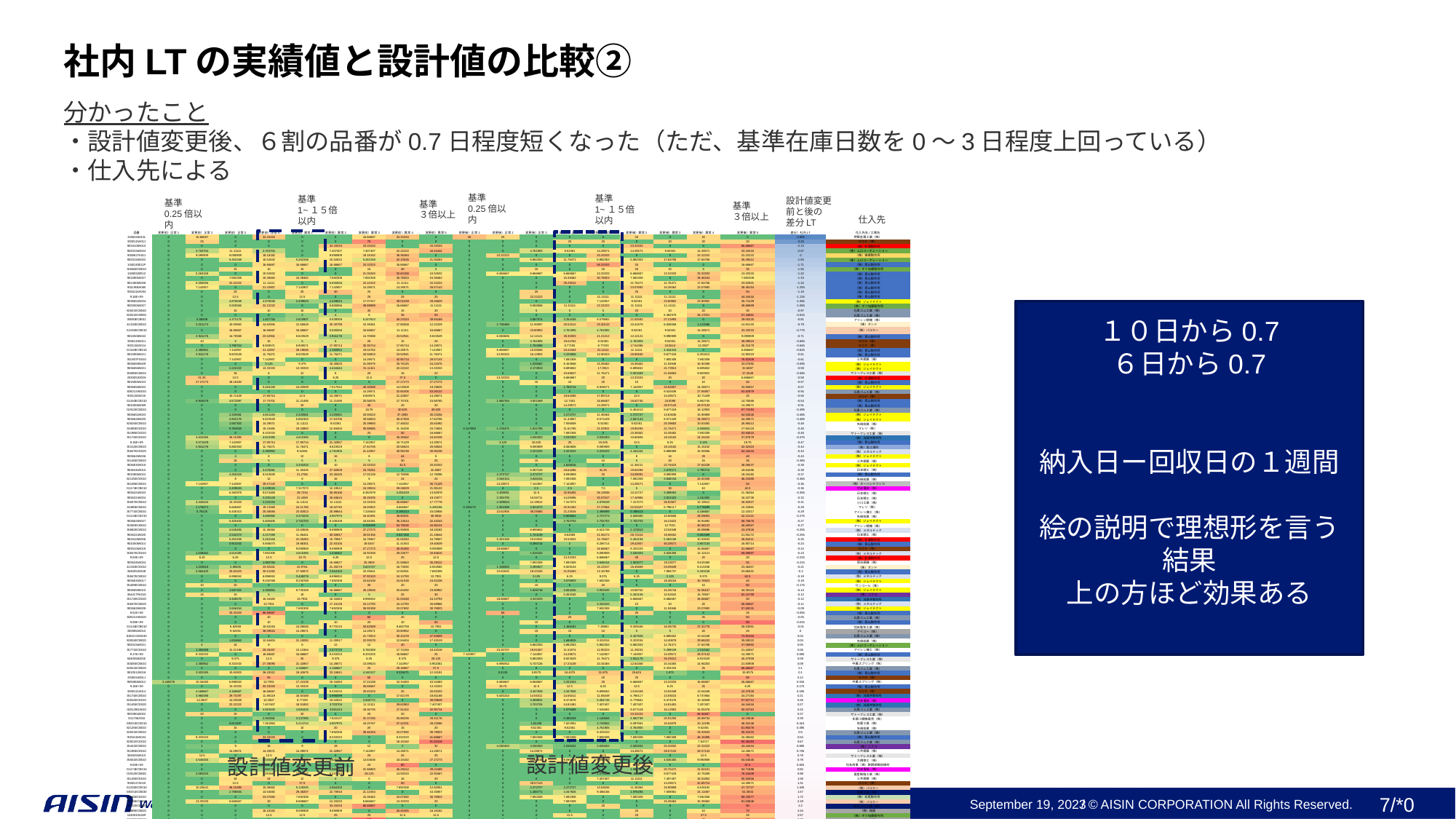

社内LTの実績値と設計値の比較➁

分かったこと
・設計値変更後、６割の品番が0.7日程度短くなった（ただ、基準在庫日数を0～3日程度上回っている）
・仕入先による
基準
0.25倍以内
基準
1~１５倍以内
基準
1~１５倍以内
設計値変更
前と後の
差分LT
基準
0.25倍以内
基準
３倍以上
基準
３倍以上
仕入先
| 品番 | 変更前）正常1 | 変更前）正常2 | 変更前）正常3 | 変更前）正常4 | 変更前）異常1 | 変更前）異常2 | 変更前）異常3 | 変更前）異常4 | 変更前）異常5 | 変更後）正常1 | 変更後）正常2 | 変更後）正常3 | 変更後）正常4 | 変更後）異常1 | 変更後）異常2 | 変更後）異常3 | 変更後）異常4 | 変更後）異常5 | 差分）社内LT | 仕入先名/工場名 |
| --- | --- | --- | --- | --- | --- | --- | --- | --- | --- | --- | --- | --- | --- | --- | --- | --- | --- | --- | --- | --- |
| 2030045013L | 0 | 16.66667 | 0 | 33.33333 | 0 | 0 | 16.66667 | 33.33333 | 0 | 40 | 20 | 0 | 0 | 0 | 20 | 0 | 20 | 0 | -3.805 | 伊藤金属工業（株） |
| 9030115A011 | 0 | 25 | 0 | 0 | 0 | 0 | 75 | 0 | 0 | 0 | 0 | 0 | 20 | 20 | 0 | 20 | 20 | 20 | -3.25 | ＮＯＫ（株） |
| 9034108A010 | 0 | 0 | 0 | 0 | 0 | 33.33333 | 33.33333 | 0 | 33.33333 | 0 | 0 | 0 | 0 | 0 | 33.33333 | 0 | 0 | 66.66667 | -2.13 | （株）杉浦製作所 |
| 9020156A002 | 0 | 3.703704 | 11.11111 | 3.703704 | 0 | 7.407407 | 7.407407 | 22.22222 | 44.44444 | 0 | 0 | 4.761905 | 9.52381 | 14.28571 | 14.28571 | 9.52381 | 14.28571 | 33.33333 | -2.07 | （株）ムロコーポレーション |
| 9050827A011 | 0 | 9.090909 | 9.090909 | 18.18182 | 0 | 9.090909 | 18.18182 | 36.36364 | 0 | 0 | 22.22222 | 0 | 0 | 33.33333 | 0 | 0 | 22.22222 | 22.22222 | -2 | （株）東郷製作所 |
| 9020150A002 | 0 | 0 | 5.263158 | 10.52632 | 5.263158 | 10.52632 | 5.263158 | 42.10526 | 21.05263 | 0 | 0 | 5.882353 | 11.76471 | 5.882353 | 5.882353 | 17.64706 | 17.64706 | 35.29412 | -1.83 | （株）ムロコーポレーション |
| 1040183011P | 0 | 0 | 0 | 16.66667 | 16.66667 | 16.66667 | 33.33333 | 16.66667 | 0 | 0 | 0 | 0 | 0 | 58.33333 | 25 | 0 | 0 | 16.66667 | -1.71 | （株）青山製作所 |
| 35556ECB010 | 0 | 0 | 15 | 10 | 15 | 0 | 15 | 40 | 5 | 0 | 0 | 15 | 0 | 15 | 20 | 10 | 5 | 35 | -1.55 | （株）ギフ加藤製作所 |
| 1040052001Z | 0 | 5.263158 | 0 | 10.52632 | 0 | 0 | 21.05263 | 52.63158 | 10.52632 | 0 | 6.666667 | 6.666667 | 6.666667 | 13.33333 | 6.666667 | 13.33333 | 33.33333 | 13.33333 | -1.42 | （株）青山製作所 |
| 9015905A007 | 0 | 0 | 7.692308 | 15.38462 | 15.38462 | 7.692308 | 7.692308 | 30.76923 | 15.38462 | 0 | 0 | 0 | 15.38462 | 30.76923 | 7.692308 | 0 | 38.46154 | 7.692308 | -1.33 | （株）青山製作所 |
| 9014908A008 | 0 | 5.555556 | 22.22222 | 11.11111 | 0 | 5.555556 | 22.22222 | 11.11111 | 22.22222 | 0 | 0 | 0 | 35.29412 | 0 | 11.76471 | 11.76471 | 17.64706 | 23.52941 | -1.32 | （株）青山製作所 |
| 9011906A065 | 0 | 7.142857 | 0 | 21.42857 | 7.142857 | 7.142857 | 14.28571 | 14.28571 | 28.57143 | 0 | 0 | 0 | 0 | 0 | 23.07692 | 15.38462 | 23.07692 | 38.46154 | -1.255 | （株）青山製作所 |
| 9034114A004 | 0 | 0 | 20 | 0 | 20 | 40 | 20 | 0 | 0 | 0 | 0 | 25 | 0 | 0 | 25 | 0 | 0 | 50 | -1.18 | （株）青山製作所 |
| 9.16E+09 | 0 | 0 | 12.5 | 0 | 12.5 | 0 | 25 | 25 | 25 | 0 | 0 | 22.22222 | 0 | 11.11111 | 11.11111 | 11.11111 | 0 | 44.44444 | -1.135 | （株）青山製作所 |
| 9036652A004 | 0 | 0 | 4.878049 | 4.878049 | 2.439024 | 2.439024 | 17.07317 | 39.02439 | 29.26829 | 0 | 0 | 0 | 0 | 7.142857 | 9.52381 | 23.80952 | 23.80952 | 35.71429 | -1.065 | （株）ジェイテクト |
| 9025006A007 | 0 | 0 | 5.555556 | 22.22222 | 0 | 5.555556 | 38.88889 | 16.66667 | 11.11111 | 0 | 0 | 5.555556 | 11.11111 | 22.22222 | 11.11111 | 11.11111 | 0 | 38.88889 | -1.065 | （株）ギフ加藤製作所 |
| 82821ECB040 | 0 | 0 | 15 | 10 | 10 | 0 | 30 | 15 | 20 | 0 | 0 | 5 | 5 | 5 | 25 | 10 | 20 | 30 | -0.97 | 石黒ゴム工業（株） |
| 82821ECB050 | 0 | 0 | 0 | 0 | 2 | 4 | 8 | 36 | 50 | 0 | 0 | 0 | 0 | 0 | 0 | 6.382979 | 36.17021 | 57.44681 | -0.815 | 石黒ゴム工業（株） |
| 35580ECB011 | 0 | 0.58309 | 4.373178 | 1.457726 | 2.623907 | 5.539359 | 5.247813 | 40.23324 | 39.94169 | 0 | 0 | 0.887574 | 3.254438 | 8.579882 | 21.00592 | 27.21893 | 0 | 39.05325 | -0.81 | アイシン精機（株） |
| 41310ECB010 | 0 | 2.021174 | 10.00962 | 14.62945 | 12.60828 | 20.30799 | 10.39461 | 17.80558 | 12.22329 | 0 | 1.736466 | 11.95097 | 20.53115 | 33.40143 | 10.41879 | 6.026558 | 1.123596 | 14.81103 | -0.79 | （株）オンド |
| G1250ECB010 | 0 | 0 | 16.66667 | 16.66667 | 16.66667 | 5.555556 | 16.66667 | 11.11111 | 16.66667 | 0 | 0 | 23.80952 | 4.761905 | 4.761905 | 9.52381 | 9.52381 | 14.28571 | 33.33333 | -0.775 | （株）バルカー |
| 9010508A042 | 0 | 2.941176 | 14.70588 | 23.52941 | 8.823529 | 2.941176 | 14.70588 | 23.52941 | 8.823529 | 0 | 6.060606 | 12.12121 | 30.30303 | 21.21212 | 12.12121 | 9.090909 | 0 | 9.090909 | -0.71 | （株）青山製作所 |
| 9030119A011 | 0 | 10 | 5 | 15 | 5 | 5 | 25 | 15 | 20 | 0 | 0 | 4.761905 | 19.04762 | 9.52381 | 4.761905 | 9.52381 | 14.28571 | 38.09524 | -0.685 | ＮＯＫ（株） |
| 9031150A014 | 0 | 0 | 1.785714 | 8.928571 | 8.928571 | 17.85714 | 30.35714 | 17.85714 | 14.28571 | 0 | 0 | 1.754386 | 8.77193 | 8.77193 | 17.54386 | 24.5614 | 12.2807 | 26.31579 | -0.645 | ＮＯＫ（株） |
| G1163ECB010 | 0 | 2.380952 | 7.142857 | 21.42857 | 26.19048 | 2.380952 | 19.04762 | 14.28571 | 7.142857 | 0 | 6.666667 | 15.55556 | 24.44444 | 31.11111 | 11.11111 | 4.444444 | 0 | 6.666667 | -0.625 | （株）青山製作所 |
| 9015906A021 | 0 | 2.941176 | 8.823529 | 11.76471 | 8.823529 | 11.76471 | 20.58824 | 23.52941 | 11.76471 | 0 | 12.90323 | 16.12903 | 3.225806 | 12.90323 | 25.80645 | 9.677419 | 6.451613 | 12.90323 | -0.61 | （株）青山製作所 |
| 35195TFG010 | 0 | 0 | 7.142857 | 7.142857 | 0 | 0 | 14.28571 | 42.85714 | 28.57143 | 0 | 0 | 0 | 7.692308 | 0 | 0 | 7.692308 | 7.692308 | 76.92308 | -0.61 | 三共鋼業（株） |
| 9036659A009 | 0 | 0 | 0 | 3.125 | 9.375 | 16.40625 | 21.09375 | 25.78125 | 24.21875 | 0 | 0 | 1.538462 | 6.153846 | 15.38462 | 15.38462 | 11.53846 | 16.92308 | 33.07692 | -0.595 | （株）ジェイテクト |
| 9036658A001 | 0 | 0 | 2.222222 | 13.33333 | 13.33333 | 4.444444 | 31.11111 | 22.22222 | 13.33333 | 0 | 0 | 2.173913 | 8.695652 | 17.3913 | 8.695652 | 21.73913 | 8.695652 | 32.6087 | -0.59 | （株）ジェイテクト |
| 35595ECB010 | 0 | 0 | 16 | 6 | 12 | 8 | 20 | 16 | 22 | 0 | 0 | 0 | 15.68627 | 11.76471 | 3.921569 | 21.56863 | 9.803922 | 37.2549 | -0.585 | サトープレス工業（株） |
| 2030052002N | 0 | 31.25 | 12.5 | 0 | 0 | 6.25 | 12.5 | 37.5 | 0 | 0 | 13.33333 | 0 | 6.666667 | 20 | 13.33333 | 20 | 20 | 6.666667 | -0.58 | （株）杉浦製作所 |
| 9015906A023 | 0 | 27.27273 | 18.18182 | 0 | 0 | 0 | 0 | 27.27273 | 27.27273 | 0 | 0 | 10 | 10 | 20 | 10 | 0 | 10 | 40 | -0.57 | （株）青山製作所 |
| 9036658A002 | 0 | 0 | 0 | 5.263158 | 14.03509 | 7.017544 | 40.35088 | 14.03509 | 19.29825 | 0 | 0 | 0 | 1.785714 | 8.928571 | 7.142857 | 33.92857 | 14.28571 | 33.92857 | -0.57 | （株）ジェイテクト |
| 82821XAE010 | 0 | 0 | 0 | 0 | 0 | 0 | 14.28571 | 32.65306 | 53.06122 | 0 | 0 | 0 | 0 | 0 | 0 | 8.510638 | 27.65957 | 63.82979 | -0.55 | 石黒ゴム工業（株） |
| 9031150A015 | 0 | 0 | 10.71429 | 17.85714 | 12.5 | 14.28571 | 8.928571 | 21.42857 | 14.28571 | 0 | 0 | 0 | 19.64286 | 17.85714 | 12.5 | 14.28571 | 10.71429 | 25 | -0.55 | ＮＯＫ（株） |
| G1163ECE010 | 0 | 0.934579 | 4.672897 | 17.75701 | 11.21495 | 11.21495 | 20.56075 | 17.75701 | 15.88785 | 0 | 1.960784 | 3.921569 | 12.7451 | 16.66667 | 18.62745 | 24.5098 | 6.862745 | 14.70588 | -0.54 | （株）青山製作所 |
| 9010506A089 | 0 | 0 | 0 | 0 | 20 | 0 | 40 | 20 | 20 | 0 | 0 | 0 | 14.28571 | 14.28571 | 0 | 28.57143 | 28.57143 | 14.28571 | -0.51 | （株）青山製作所 |
| 01912ECB010 | 0 | 0 | 0 | 0 | 0 | 0 | 18.75 | 40.625 | 40.625 | 0 | 0 | 0 | 0 | 0 | 6.451613 | 9.677419 | 16.12903 | 67.74194 | -0.495 | 石黒ゴム工業（株） |
| 9036652A003 | 0 | 0 | 2.325581 | 4.651163 | 2.325581 | 2.325581 | 20.93023 | 37.2093 | 30.23256 | 0 | 0 | 0 | 2.272727 | 11.36364 | 2.272727 | 13.63636 | 15.90909 | 54.54545 | -0.485 | （株）ジェイテクト |
| 9036628A005 | 0 | 0 | 2.941176 | 8.823529 | 5.882353 | 17.64706 | 20.58824 | 26.47059 | 17.64706 | 0 | 0 | 0 | 11.42857 | 8.571429 | 2.857143 | 8.571429 | 34.28571 | 34.28571 | -0.485 | （株）ジェイテクト |
| 82824ECB010 | 0 | 0 | 1.587302 | 14.28571 | 11.11111 | 9.52381 | 25.39683 | 17.46032 | 20.63492 | 0 | 0 | 0 | 7.936508 | 9.52381 | 9.52381 | 25.39683 | 20.63492 | 26.98413 | -0.48 | 矢崎総業（株） |
| 33490ECE010 | 0 | 0 | 0.764526 | 10.24465 | 18.34862 | 12.84404 | 30.88685 | 11.16208 | 15.74924 | 0.147059 | 1.176471 | 1.911765 | 11.61765 | 21.02941 | 19.85294 | 21.76471 | 4.558824 | 17.94118 | -0.48 | マレリ（株） |
| 35198ECE010 | 0 | 0 | 0 | 8.333333 | 0 | 0 | 25 | 50 | 16.66667 | 0 | 0 | 0 | 7.692308 | 0 | 15.38462 | 15.38462 | 7.692308 | 53.84615 | -0.48 | サトープレス工業（株） |
| 35174ECE010 | 0 | 4.615385 | 26.15385 | 4.615385 | 4.615385 | 0 | 0 | 35.38462 | 24.61538 | 0 | 0 | 3.030303 | 3.030303 | 3.030303 | 10.60606 | 18.18182 | 24.24242 | 37.87879 | -0.475 | （株）浅賀井製作所 |
| 9.16E+09 | 0 | 3.571429 | 7.142857 | 17.85714 | 17.85714 | 21.42857 | 7.142857 | 10.71429 | 14.28571 | 0 | 3.125 | 15.625 | 25 | 15.625 | 12.5 | 6.25 | 3.125 | 18.75 | -0.47 | （株）青山製作所 |
| 35312ECB010 | 0 | 2.941176 | 5.882353 | 11.76471 | 11.76471 | 8.823529 | 17.64706 | 20.58824 | 20.58824 | 0 | 0 | 9.090909 | 6.060606 | 9.090909 | 0 | 18.18182 | 15.15152 | 42.42424 | -0.44 | （株）旭工業所 |
| 35847ECE020 | 0 | 0 | 0 | 2.380952 | 9.52381 | 4.761905 | 21.42857 | 30.95238 | 30.95238 | 0 | 0 | 2.222222 | 2.222222 | 2.222222 | 4.444444 | 8.888889 | 15.55556 | 64.44444 | -0.43 | （株）メタルテック |
| 9036628A006 | 0 | 0 | 4 | 8 | 12 | 16 | 8 | 44 | 8 | 0 | 0 | 0 | 0 | 0 | 8 | 16 | 28 | 48 | -0.43 | （株）ジェイテクト |
| 35145ECB010 | 0 | 0 | 25 | 5 | 5 | 5 | 5 | 30 | 25 | 0 | 0 | 15 | 0 | 10 | 5 | 20 | 15 | 35 | -0.385 | 三共鋼業（株） |
| 9036630A018 | 0 | 0 | 0 | 0 | 3.333333 | 10 | 23.33333 | 42.5 | 20.83333 | 0 | 0 | 0 | 1.626016 | 0 | 11.38211 | 22.76423 | 27.64228 | 36.58537 | -0.38 | （株）ジェイテクト |
| 9036340A010 | 0 | 0 | 0 | 3.478261 | 11.30435 | 27.82609 | 34.78261 | 0 | 22.6087 | 0 | 0 | 5.357143 | 19.64286 | 31.25 | 19.64286 | 2.678571 | 1.785714 | 19.64286 | -0.38 | 日本精工（株） |
| 9015906A022 | 0 | 0 | 4.255319 | 8.510638 | 21.2766 | 23.40426 | 17.02128 | 12.76596 | 12.76596 | 0 | 2.272727 | 2.272727 | 9.090909 | 25 | 34.09091 | 9.090909 | 0 | 18.18182 | -0.37 | （株）青山製作所 |
| 82125ECE010 | 0 | 0 | 8 | 12 | 8 | 16 | 8 | 24 | 24 | 0 | 3.846154 | 3.846154 | 7.692308 | 0 | 7.692308 | 3.846154 | 26.92308 | 46.15385 | -0.365 | 矢崎総業（株） |
| 36108ECB010 | 0 | 7.142857 | 7.142857 | 28.57143 | 0 | 0 | 14.28571 | 7.142857 | 35.71429 | 0 | 14.28571 | 7.142857 | 7.142857 | 0 | 14.28571 | 0 | 7.142857 | 50 | -0.36 | （株）オーハシテクニカ |
| G1174ECB010 | 0 | 0 | 2.439024 | 2.439024 | 7.317073 | 12.19512 | 24.39024 | 29.26829 | 21.95122 | 0 | 0 | 2.5 | 2.5 | 7.5 | 5 | 30 | 10 | 42.5 | -0.36 | 住友電装（株） |
| 9036324A003 | 0 | 0 | 6.382979 | 9.574468 | 28.7234 | 30.85106 | 6.382979 | 4.255319 | 13.82979 | 0 | 3.409091 | 12.5 | 32.95455 | 26.13636 | 10.22727 | 3.409091 | 0 | 11.36364 | -0.355 | 日本精工（株） |
| 9036324A004 | 0 | 0 | 0 | 3.205128 | 22.4359 | 28.84615 | 26.28205 | 0 | 19.23077 | 0 | 3.355705 | 10.06711 | 14.09396 | 35.57047 | 17.44966 | 2.013423 | 1.342282 | 16.10738 | -0.32 | 日本精工（株） |
| 35557ECB010 | 0 | 4.444444 | 13.33333 | 2.222222 | 11.11111 | 11.11111 | 13.33333 | 26.66667 | 17.77778 | 0 | 2.439024 | 12.19512 | 7.317073 | 4.878049 | 7.317073 | 26.82927 | 12.19512 | 26.82927 | -0.31 | 小川工業（株） |
| 33490ECB010 | 0 | 1.176471 | 6.666667 | 19.21569 | 24.11765 | 18.62745 | 18.03922 | 6.666667 | 5.490196 | 0.194175 | 1.553398 | 2.524272 | 22.91262 | 27.37864 | 22.52427 | 6.796117 | 0.776699 | 15.33981 | -0.29 | マレリ（株） |
| 35771ECB010 | 0 | 0.78125 | 6.445313 | 25.58594 | 23.82813 | 20.89844 | 7.226563 | 0.195313 | 15.03906 | 0 | 22.61905 | 38.29365 | 21.23016 | 1.388889 | 0.198413 | 0 | 4.166667 | 12.10317 | -0.29 | アイシン機工（株） |
| G1144ECE010 | 0 | 0 | 0 | 3.680982 | 3.374233 | 4.907975 | 18.40491 | 38.65031 | 30.9816 | 0 | 0 | 0 | 0.606061 | 2.727273 | 4.848485 | 10.60606 | 39.09091 | 42.12121 | -0.275 | 矢崎総業（株） |
| 9036628A007 | 0 | 0 | 5.405405 | 5.405405 | 2.702703 | 8.108108 | 10.81081 | 35.13514 | 32.43243 | 0 | 0 | 0 | 2.702703 | 2.702703 | 2.702703 | 16.21622 | 18.91892 | 56.75676 | -0.27 | （株）ジェイテクト |
| 35300ECB010 | 0 | 0 | 0 | 0 | 0 | 0 | 0.258398 | 54.78036 | 44.96124 | 0 | 0 | 0 | 0 | 0 | 0 | 12.7551 | 40.56122 | 46.68367 | -0.27 | アイシン精機（株） |
| 35882ECB010 | 0 | 0 | 4.545455 | 11.36364 | 13.63636 | 9.090909 | 27.27273 | 15.90909 | 18.18182 | 0 | 0 | 8.695652 | 0 | 6.521739 | 2.173913 | 13.04348 | 26.08696 | 43.47826 | -0.255 | （株）メタルテック |
| 9036324A005 | 0 | 0 | 2.542373 | 4.237288 | 11.86441 | 30.50847 | 28.81356 | 0.847458 | 21.18644 | 0 | 0 | 1.724138 | 8.62069 | 21.55172 | 26.72414 | 18.96552 | 0.862069 | 21.55172 | -0.255 | 日本精工（株） |
| 9034108A006 | 0 | 0 | 5.263158 | 5.263158 | 21.05263 | 15.78947 | 15.78947 | 21.05263 | 15.78947 | 0 | 5.263158 | 10.52632 | 10.52632 | 15.78947 | 5.263158 | 5.263158 | 10.52632 | 36.84211 | -0.25 | （株）杉浦製作所 |
| 9010508A014 | 0 | 0 | 0.913242 | 5.936073 | 19.86301 | 22.83105 | 19.6347 | 11.41553 | 19.40639 | 0 | 0 | 0.285714 | 2 | 8.285714 | 29.42857 | 40.28571 | 2.857143 | 16.85714 | -0.24 | （株）青山製作所 |
| 9030106A018 | 0 | 0 | 0 | 0 | 9.090909 | 9.090909 | 27.27273 | 45.45455 | 9.090909 | 0 | 16.66667 | 0 | 0 | 16.66667 | 8.333333 | 0 | 16.66667 | 41.66667 | -0.24 | ＮＯＫ（株） |
| 35847ECE010 | 0 | 1.538462 | 4.615385 | 7.692308 | 4.615385 | 1.538462 | 16.92308 | 29.23077 | 33.84615 | 0 | 0 | 1.515152 | 0 | 9.090909 | 3.030303 | 4.545455 | 12.12121 | 69.69697 | -0.23 | （株）メタルテック |
| 9.03E+09 | 0 | 6.25 | 6.25 | 12.5 | 18.75 | 6.25 | 12.5 | 25 | 12.5 | 0 | 0 | 0 | 13.33333 | 6.666667 | 40 | 0 | 20 | 20 | -0.225 | （株）杉浦製作所 |
| 9036345A004 | 0 | 0 | 0 | 1.960784 | 0 | 15.68627 | 25.4902 | 21.56863 | 35.29412 | 0 | 0 | 7.692308 | 7.692308 | 3.846154 | 1.923077 | 19.23077 | 9.615385 | 50 | -0.215 | 岡谷鋼機（株） |
| 41310ECE010 | 0 | 1.233616 | 3.85505 | 23.82421 | 22.9761 | 21.20278 | 3.623747 | 16.73092 | 6.553585 | 0 | 1.338583 | 3.385827 | 6.929134 | 16.22047 | 16.45669 | 24.09449 | 8.110236 | 23.46457 | -0.21 | （株）オンド |
| 3040052001B | 0 | 2.564103 | 25.64103 | 20.51282 | 17.94872 | 2.564103 | 10.25641 | 12.82051 | 7.692308 | 0 | 10.52632 | 18.42105 | 21.05263 | 13.15789 | 0 | 7.894737 | 5.263158 | 23.68421 | -0.2 | （株）青山製作所 |
| 35847ECB010 | 0 | 0 | 6.896552 | 6.896552 | 3.448276 | 6.896552 | 37.93103 | 24.13793 | 13.7931 | 0 | 0 | 3.125 | 6.25 | 9.375 | 6.25 | 3.125 | 9.375 | 62.5 | -0.19 | （株）メタルテック |
| 9036630A017 | 0 | 0 | 0 | 9.230769 | 9.230769 | 7.692308 | 24.61538 | 24.61538 | 24.61538 | 0 | 0 | 0 | 3.076923 | 7.692308 | 0 | 18.46154 | 30.76923 | 40 | -0.19 | （株）ジェイテクト |
| 35409ECB010 | 0 | 10 | 20 | 0 | 0 | 0 | 30 | 20 | 20 | 0 | 0 | 10 | 0 | 20 | 0 | 0 | 10 | 60 | -0.175 | サンコール（株） |
| 9036659A010 | 0 | 0 | 1.587302 | 2.380952 | 8.730159 | 16.66667 | 26.19048 | 20.63492 | 23.80952 | 0 | 0 | 1.526718 | 3.053435 | 3.053435 | 10.68702 | 15.26718 | 32.06107 | 34.35115 | -0.14 | （株）ジェイテクト |
| 35441TFA010 | 0 | 15 | 10 | 5 | 10 | 0 | 5 | 25 | 30 | 0 | 0 | 0 | 5.263158 | 0 | 5.263158 | 10.52632 | 15.78947 | 63.15789 | -0.12 | （株）ニフコ |
| 35174ECE020 | 0 | 0 | 3.448276 | 10.34483 | 13.7931 | 10.34483 | 6.896552 | 31.03448 | 24.13793 | 0 | 16.66667 | 3.333333 | 0 | 0 | 6.666667 | 6.666667 | 26.66667 | 40 | -0.12 | （株）浅賀井製作所 |
| 35847ECB020 | 0 | 0 | 0 | 13.7931 | 0 | 17.24138 | 24.13793 | 24.13793 | 20.68966 | 0 | 0 | 0 | 0 | 3.333333 | 10 | 10 | 20 | 56.66667 | -0.11 | （株）メタルテック |
| 9036628A008 | 0 | 0 | 3.846154 | 0 | 7.692308 | 7.692308 | 26.92308 | 23.07692 | 30.76923 | 0 | 0 | 0 | 0 | 7.692308 | 0 | 11.53846 | 23.07692 | 57.69231 | -0.09 | （株）ジェイテクト |
| 9.01E+09 | 0 | 0 | 33.33333 | 66.66667 | 0 | 0 | 0 | 0 | 0 | 0 | 50 | 0 | 0 | 0 | 25 | 0 | 0 | 25 | -0.055 | （株）青山製作所 |
| 82821XAE020 | 0 | 0 | 0 | 20 | 0 | 0 | 60 | 20 | 0 | 0 | 0 | 0 | 25 | 0 | 0 | 0 | 25 | 50 | -0.05 | 石黒ゴム工業（株） |
| 9.09E+09 | 0 | 0 | 0 | 10 | 0 | 10 | 20 | 10 | 50 | 0 | 0 | 10 | 0 | 0 | 0 | 0 | 0 | 90 | -0.015 | （株）青山製作所 |
| G1144ECB010 | 0 | 0 | 8.62069 | 10.63218 | 14.08046 | 9.770115 | 33.62069 | 9.482759 | 13.7931 | 0 | 0 | 0 | 1.166181 | 7.28863 | 9.329446 | 18.36735 | 37.31778 | 26.53061 | -0.01 | 住友電気工業（株） |
| 3559850A010 | 0 | 0 | 9.52381 | 38.09524 | 14.28571 | 0 | 14.28571 | 23.80952 | 0 | 0 | 0 | 15 | 15 | 15 | 5 | 5 | 20 | 25 | 0 | アイコー（株） |
| 82821CWA030 | 0 | 0 | 0 | 0 | 0 | 0 | 21.73913 | 30.43478 | 47.82609 | 0 | 0 | 0 | 0 | 0 | 4.347826 | 8.695652 | 13.04348 | 73.91304 | 0.04 | 石黒ゴム工業（株） |
| 82824ECB020 | 0 | 0 | 1.834862 | 12.84404 | 21.10092 | 11.00917 | 22.93578 | 12.84404 | 17.43119 | 0 | 0 | 0 | 1.694915 | 9.322034 | 9.322034 | 14.40678 | 29.66102 | 35.59322 | 0.04 | 矢崎総業（株） |
| 9020156A001 | 0 | 4 | 16 | 8 | 8 | 12 | 12 | 40 | 0 | 0 | 0 | 5.882353 | 5.882353 | 5.882353 | 5.882353 | 11.76471 | 17.64706 | 47.05882 | 0.05 | （株）ムロコーポレーション |
| 35771ECE010 | 0 | 1.382488 | 12.21198 | 29.26267 | 13.13364 | 2.073733 | 5.760369 | 17.74194 | 18.43318 | 0 | 15.20737 | 19.81567 | 11.52074 | 12.90323 | 11.29032 | 5.299539 | 2.534562 | 21.42857 | 0.06 | アイシン機工（株） |
| 9.17E+09 | 0 | 8.333333 | 0 | 16.66667 | 16.66667 | 8.333333 | 8.333333 | 16.66667 | 25 | 7.142857 | 0 | 7.142857 | 14.28571 | 7.142857 | 7.142857 | 14.28571 | 28.57143 | 14.28571 | 0.085 | （株）青山製作所 |
| 5040056001E | 0 | 0 | 9.375 | 12.5 | 25 | 9.375 | 6.25 | 9.375 | 28.125 | 0 | 0 | 5.882353 | 8.823529 | 11.76471 | 2.941176 | 35.29412 | 8.823529 | 26.47059 | 0.09 | サトープレス工業（株） |
| 35505ECB010 | 0 | 2.380952 | 8.333333 | 27.38095 | 21.42857 | 14.28571 | 13.09524 | 7.142857 | 5.952381 | 0 | 6.896552 | 5.747126 | 17.24138 | 10.34483 | 12.64368 | 10.34483 | 14.94253 | 21.83908 | 0.09 | 中庸スプリング（株） |
| 82821ECB020 | 0 | 0 | 0 | 0 | 4.166667 | 4.166667 | 25 | 29.16667 | 37.5 | 0 | 0 | 0 | 0 | 0 | 0 | 8.333333 | 25 | 66.66667 | 0.1 | 石黒ゴム工業（株） |
| 9010512A018 | 0 | 3.503185 | 10.82803 | 26.43312 | 19.42675 | 23.24841 | 4.140127 | 0.318471 | 12.10191 | 0 | 0.3125 | 5.9375 | 18.4375 | 31.875 | 25.625 | 1.875 | 0 | 15.9375 | 0.1 | （株）青山製作所 |
| 2030044001J | 0 | 0 | 0 | 50 | 0 | 0 | 50 | 0 | 0 | 0 | 0 | 0 | 0 | 20 | 20 | 0 | 0 | 60 | 0.12 | ＮＯＫ（株） |
| 9094906A012 | 3.448276 | 10.34483 | 6.896552 | 13.7931 | 17.24138 | 10.34483 | 17.24138 | 10.34483 | 10.34483 | 0 | 6.666667 | 6.666667 | 3.333333 | 20 | 6.666667 | 13.33333 | 16.66667 | 26.66667 | 0.155 | 中庸スプリング（株） |
| 9.16E+09 | 0 | 0 | 13.33333 | 33.33333 | 13.33333 | 0 | 26.66667 | 0 | 13.33333 | 0 | 18.75 | 12.5 | 12.5 | 6.25 | 12.5 | 6.25 | 25 | 6.25 | 0.175 | （株）青山製作所 |
| 9030111A014 | 0 | 4.166667 | 4.166667 | 16.66667 | 0 | 8.333333 | 20.83333 | 25 | 20.83333 | 0 | 0 | 4.347826 | 4.347826 | 8.695652 | 13.04348 | 13.04348 | 13.04348 | 43.47826 | 0.185 | ＮＯＫ（株） |
| 35174ECB010 | 0 | 3.960396 | 29.70297 | 11.88119 | 16.83168 | 0.990099 | 0 | 17.82178 | 18.81188 | 0 | 5.825243 | 14.56311 | 14.56311 | 11.65049 | 6.796117 | 13.59223 | 8.737864 | 24.27184 | 0.21 | （株）浅賀井製作所 |
| 82824ECE010 | 0 | 12.2807 | 14.03509 | 12.2807 | 8.77193 | 10.52632 | 3.508772 | 0 | 38.59649 | 0 | 0 | 3.389831 | 8.474576 | 5.084746 | 6.779661 | 8.474576 | 10.16949 | 57.62712 | 0.26 | 住友電装（株） |
| 35145ECE020 | 0 | 0 | 22.22222 | 7.407407 | 18.51852 | 3.703704 | 11.11111 | 29.62963 | 7.407407 | 0 | 0 | 3.703704 | 14.81481 | 7.407407 | 7.407407 | 14.81481 | 7.407407 | 44.44444 | 0.27 | （株）浅賀井製作所 |
| 019128GA010 | 0 | 0 | 0 | 4.081633 | 4.081633 | 3.061224 | 18.36735 | 27.55102 | 42.85714 | 0 | 0 | 0 | 1.075269 | 7.526882 | 9.677419 | 16.12903 | 15.05376 | 50.53763 | 0.32 | 石黒ゴム工業（株） |
| 9033904A002 | 0 | 20 | 20 | 0 | 20 | 0 | 20 | 20 | 0 | 0 | 0 | 0 | 0 | 0 | 33.33333 | 0 | 66.66667 | 0 | 0.37 | サトープレス工業（株） |
| G117362010 | 0 | 0 | 0 | 2.352941 | 3.137255 | 7.843137 | 31.37255 | 25.88235 | 29.41176 | 0 | 0 | 0 | 0.380228 | 1.140684 | 4.562738 | 20.91255 | 28.89734 | 44.10646 | 0.39 | 多摩川精機販売（株） |
| G9201ECE010 | 0 | 0 | 0.613497 | 7.361963 | 5.214724 | 4.907975 | 16.25767 | 37.42331 | 28.22086 | 0 | 0 | 1.52439 | 7.621951 | 2.743902 | 6.097561 | 15.54878 | 20.12195 | 46.34146 | 0.415 | 佐藤工業（株） |
| 82125ECB010 | 0 | 0 | 15 | 0 | 10 | 20 | 20 | 15 | 20 | 0 | 0 | 9.52381 | 9.52381 | 4.761905 | 4.761905 | 0 | 9.52381 | 61.90476 | 0.495 | 矢崎総業（株） |
| 82821ECB010 | 0 | 0 | 0 | 0 | 0 | 7.692308 | 38.46154 | 23.07692 | 30.76923 | 0 | 0 | 0 | 0 | 8.333333 | 0 | 0 | 33.33333 | 58.33333 | 0.5 | 石黒ゴム工業（株） |
| 9034118A024 | 0 | 8.333333 | 0 | 33.33333 | 0 | 8.333333 | 0 | 8.333333 | 41.66667 | 0 | 0 | 7.692308 | 7.692308 | 7.692308 | 7.692308 | 7.692308 | 46.15385 | 15.38462 | 0.54 | （株）青山製作所 |
| 82821ECE010 | 0 | 0 | 0 | 0 | 0 | 0 | 0 | 18.18182 | 81.81818 | 0 | 0 | 0 | 0 | 0 | 0 | 0 | 7.54717 | 92.45283 | 0.67 | 石黒ゴム工業（株） |
| 35441ECB010 | 0 | 1 | 9 | 16 | 9 | 19 | 12 | 2 | 32 | 0 | 4.040404 | 3.030303 | 1.010101 | 3.030303 | 2.020202 | 20.20202 | 22.22222 | 44.44444 | 0.685 | （株）ニフコ |
| 35195ECE010 | 0 | 0 | 14.28571 | 14.28571 | 14.28571 | 21.42857 | 7.142857 | 14.28571 | 14.28571 | 0 | 0 | 14.28571 | 0 | 0 | 14.28571 | 28.57143 | 28.57143 | 14.28571 | 0.745 | 三共鋼業（株） |
| 3548255A010 | 0 | 12.5 | 0 | 12.5 | 0 | 0 | 25 | 25 | 25 | 0 | 0 | 0 | 0 | 12.5 | 0 | 0 | 12.5 | 75 | 0.78 | サトープレス工業（株） |
| 35501ECB010 | 0 | 4.545455 | 9.090909 | 4.545455 | 18.18182 | 4.545455 | 13.63636 | 18.18182 | 27.27273 | 0 | 0 | 13.63636 | 9.090909 | 9.090909 | 0 | 4.545455 | 9.090909 | 54.54545 | 0.78 | 大橋鉄工（株） |
| 9.03E+09 | 0 | 0 | 0 | 0 | 0 | 0 | 20 | 80 | 0 | 0 | 0 | 0 | 0 | 0 | 12.5 | 0 | 0 | 87.5 | 0.825 | 住友商事（株）鉄鋼部輸送機材 |
| G1174ECE010 | 0 | 0 | 0 | 1.960784 | 0 | 1.960784 | 21.56863 | 35.29412 | 39.21569 | 0 | 0 | 0 | 0 | 0 | 1.886792 | 20.75472 | 22.64151 | 54.71698 | 0.84 | 住友電装（株） |
| 01912ECB040 | 0 | 2.083333 | 6.25 | 7.291667 | 10.41667 | 8.333333 | 28.125 | 14.58333 | 22.91667 | 0 | 0 | 0 | 0 | 1.075269 | 2.150538 | 9.677419 | 10.75269 | 76.34409 | 0.98 | 愛産樹脂工業（株） |
| 35145ECE010 | 0 | 0 | 16 | 24 | 12 | 4 | 8 | 16 | 20 | 0 | 0 | 0 | 0 | 7.407407 | 11.11111 | 7.407407 | 18.51852 | 55.55556 | 1.08 | 三共鋼業（株） |
| 9030117A010 | 0 | 0 | 12.5 | 0 | 37.5 | 0 | 0 | 50 | 0 | 0 | 0 | 28.57143 | 0 | 0 | 0 | 14.28571 | 42.85714 | 14.28571 | 1.31 | ＮＯＫ（株） |
| G1250ECE010 | 0 | 10.25641 | 46.15385 | 15.38462 | 5.128205 | 2.564103 | 0 | 7.692308 | 12.82051 | 0 | 0 | 2.272727 | 2.272727 | 13.63636 | 11.36364 | 15.90909 | 6.818182 | 47.72727 | 1.445 | （株）バルカー |
| G9201ECB030 | 0 | 0 | 2.788845 | 13.54582 | 29.48207 | 22.70916 | 21.11554 | 0 | 10.35857 | 0 | 0 | 1.185771 | 4.347826 | 9.486166 | 1.976285 | 7.509881 | 24.11067 | 51.3834 | 1.57 | 佐藤工業（株） |
| 35165ECE010 | 0 | 0 | 0 | 23.07692 | 7.692308 | 0 | 15.38462 | 23.07692 | 30.76923 | 0 | 0 | 7.692308 | 7.692308 | 0 | 7.692308 | 0 | 7.692308 | 69.23077 | 1.72 | （株）松尾製作所 |
| G1250ECC010 | 0 | 13.33333 | 6.666667 | 20 | 6.666667 | 13.33333 | 6.666667 | 13.33333 | 20 | 0 | 0 | 0 | 7.692308 | 0 | 0 | 15.38462 | 15.38462 | 61.53846 | 2.19 | （株）バルカー |
| 01912ECB060 | 0 | 0 | 0 | 0 | 0 | 33.33333 | 66.66667 | 0 | 0 | 0 | 0 | 0 | 0 | 20 | 0 | 0 | 0 | 80 | 2.2 | 新光ゴム工業（株） |
| 34989ECB020 | 0 | 0 | 0 | 18.18182 | 9.090909 | 9.090909 | 0 | 45.45455 | 18.18182 | 0 | 0 | 0 | 0 | 0 | 20 | 0 | 10 | 70 | 2.24 | （株）槌屋 |
| 1040043104R | 0 | 0 | 0 | 12.5 | 12.5 | 25 | 25 | 12.5 | 12.5 | 0 | 0 | 0 | 12.5 | 0 | 25 | 0 | 37.5 | 25 | 2.57 | （株）ギフ加藤製作所 |
| 34989ECB030 | 0 | 0 | 0 | 0 | 0 | 0 | 100 | 0 | 0 | 0 | 0 | 0 | 0 | 0 | 0 | 0 | 40 | 60 | 2.69 | （株）槌屋 |
| 9030119A010 | 0 | 0 | 0 | 0 | 50 | 25 | 25 | 0 | 0 | 0 | 0 | 0 | 0 | 0 | 0 | 0 | 20 | 80 | 2.695 | ＮＯＫ（株） |
| 9010506A003 | 0 | 0 | 25 | 0 | 25 | 0 | 25 | 25 | 0 | 0 | 0 | 0 | 0 | 0 | 0 | 20 | 0 | 80 | 4.07 | （株）青山製作所 |
| 9052409A003 | 0 | 33.33333 | 0 | 0 | 33.33333 | 33.33333 | 0 | 0 | 0 | 0 | 0 | 0 | 0 | 0 | 0 | 0 | 50 | 50 | 6.345 | （株）東郷製作所 |
| 34989ECB010 | 0 | 0 | 0 | 0 | 100 | 0 | 0 | 0 | 0 | 0 | 0 | 0 | 0 | 0 | 0 | 0 | 0 | 100 | 6.45 | （株）槌屋 |
| 3519510A010 | 0 | 25 | 25 | 0 | 0 | 50 | 0 | 0 | 0 | 0 | 0 | 0 | 0 | 25 | 0 | 0 | 0 | 75 | 8.81 | 中庸スプリング（株） |
| 35352ECB010 | 0 | 0 | 33.33333 | 0 | 33.33333 | 0 | 33.33333 | 0 | 0 | 0 | 0 | 0 | 0 | 0 | 0 | 0 | 0 | 100 | 13.535 | 五興商事（株） |
| 3539450A010 | 0 | 0 | 0 | 33.33333 | 33.33333 | 0 | 0 | 33.33333 | 0 | 0 | 20 | 0 | 0 | 20 | 0 | 0 | 0 | 60 | 26.68 | ミズショー（株） |
| 34989ECE020 | 0 | 0 | 0 | 100 | 0 | 0 | 0 | 0 | 0 | 0 | 0 | 0 | 0 | 0 | 0 | 0 | 0 | 100 | 27.555 | （株）槌屋 |
| 35482TFA010 | 0 | 0 | 0 | 100 | 0 | 0 | 0 | 0 | 0 | 0 | 0 | 0 | 0 | 0 | 0 | 0 | 0 | 100 | 35.26 | サトープレス工業（株） |

１０日から0.7
６日から0.7

納入日ー回収日の１週間

絵の説明で理想形を言う
結果
上の方ほど効果ある

設計値変更後
設計値変更前
September 19, 2023